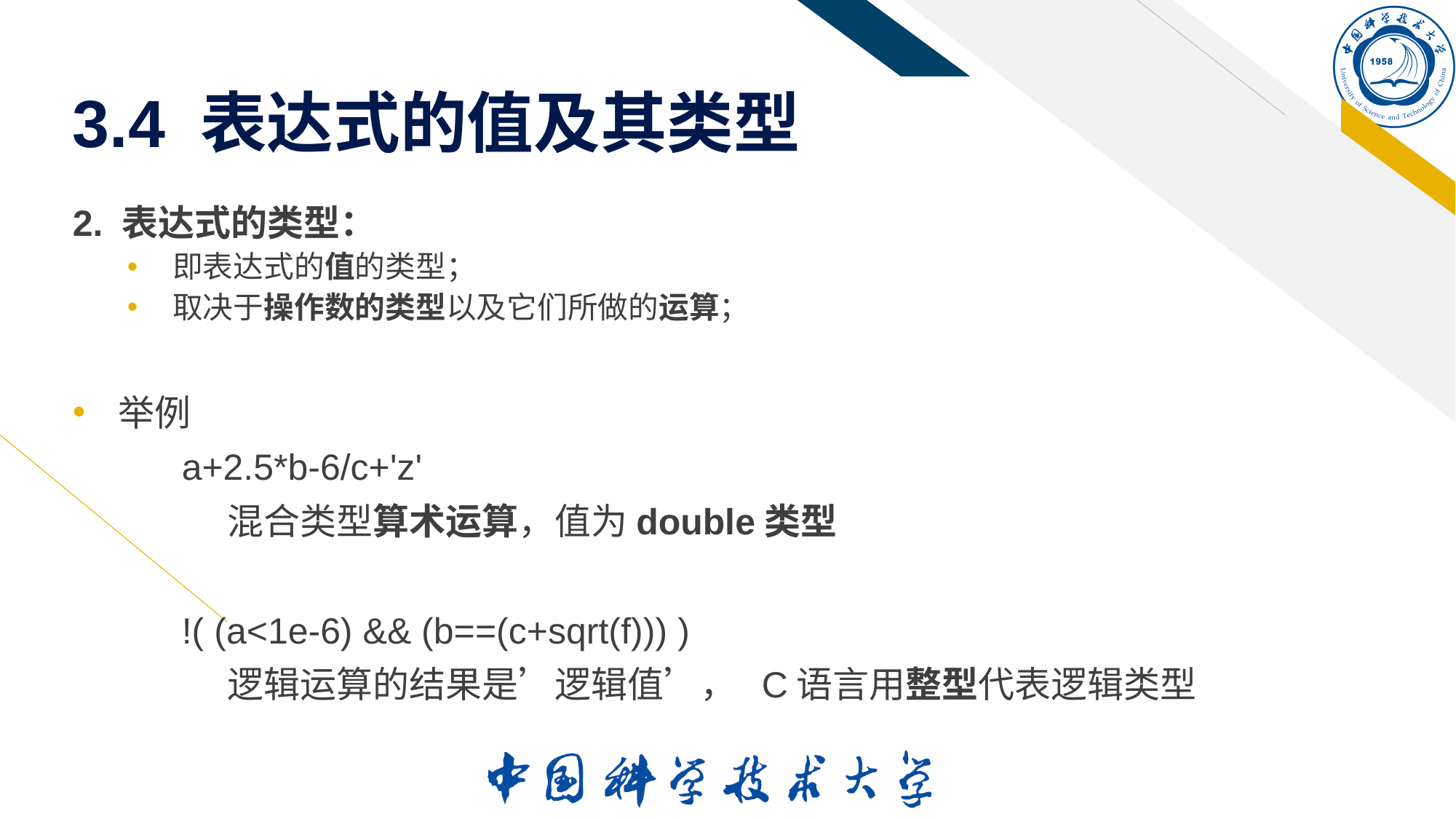

# 3.4 表达式的值及其类型
2. 表达式的类型：
即表达式的值的类型；
取决于操作数的类型以及它们所做的运算；

举例
	a+2.5*b-6/c+'z'
		混合类型算术运算，值为double类型

	!( (a<1e-6) && (b==(c+sqrt(f))) )
		逻辑运算的结果是’逻辑值’，  C语言用整型代表逻辑类型